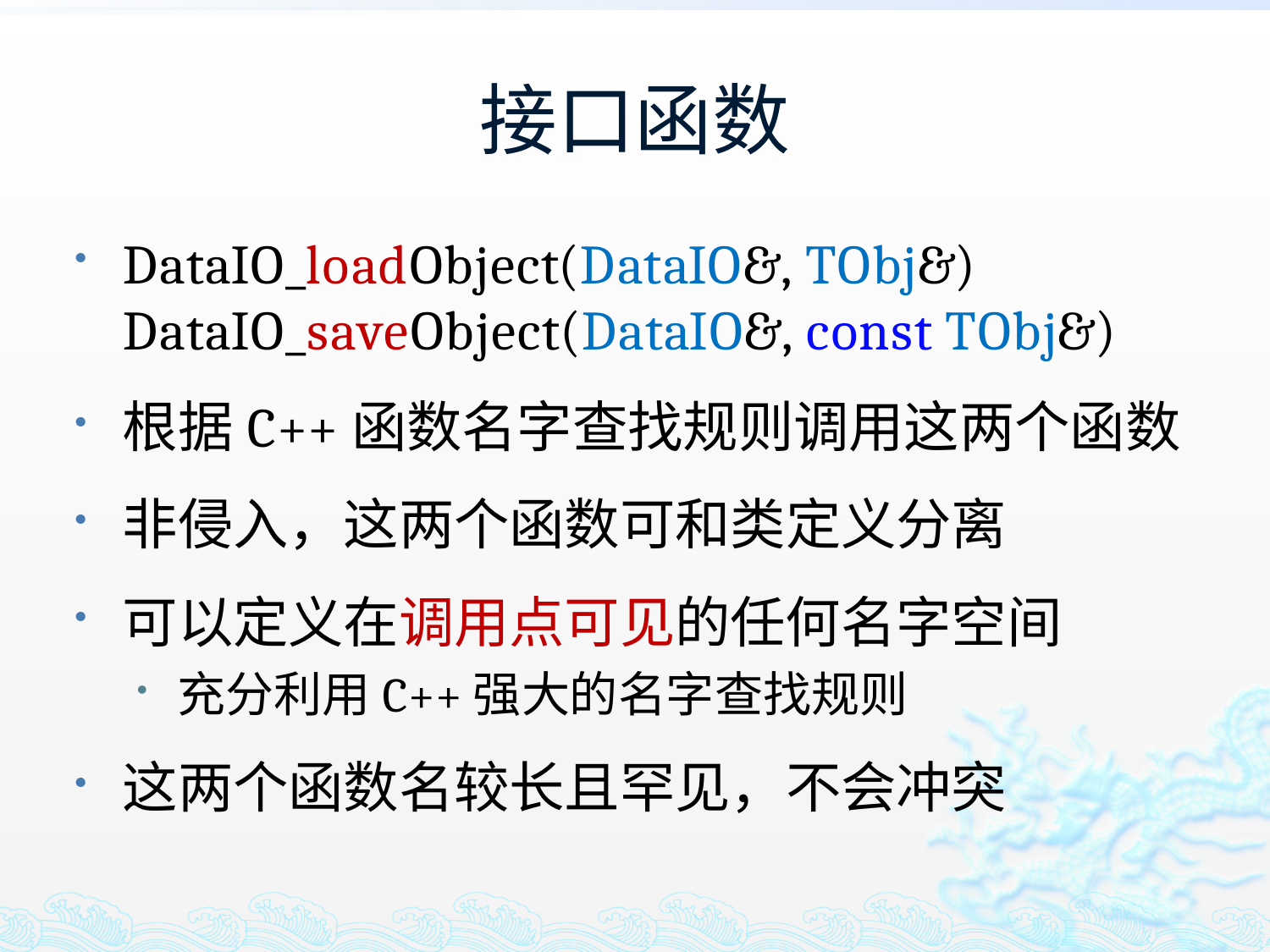

# 接口函数
DataIO_loadObject(DataIO&, TObj&)
DataIO_saveObject(DataIO&, const TObj&)
根据C++函数名字查找规则调用这两个函数
非侵入，这两个函数可和类定义分离
可以定义在调用点可见的任何名字空间
充分利用C++强大的名字查找规则
这两个函数名较长且罕见，不会冲突